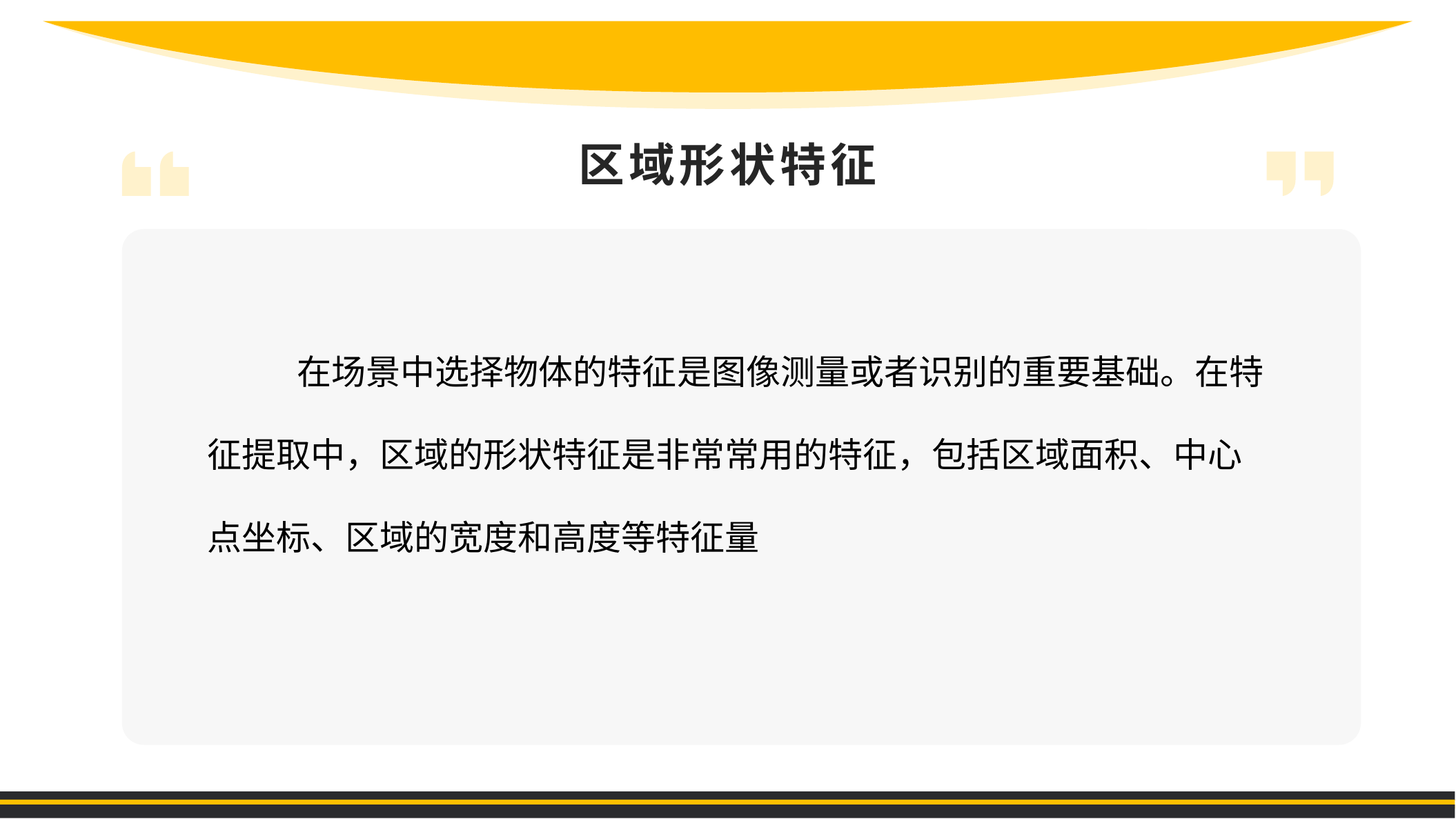

区域形状特征

         在场景中选择物体的特征是图像测量或者识别的重要基础。在特征提取中，区域的形状特征是非常常用的特征，包括区域面积、中心点坐标、区域的宽度和高度等特征量